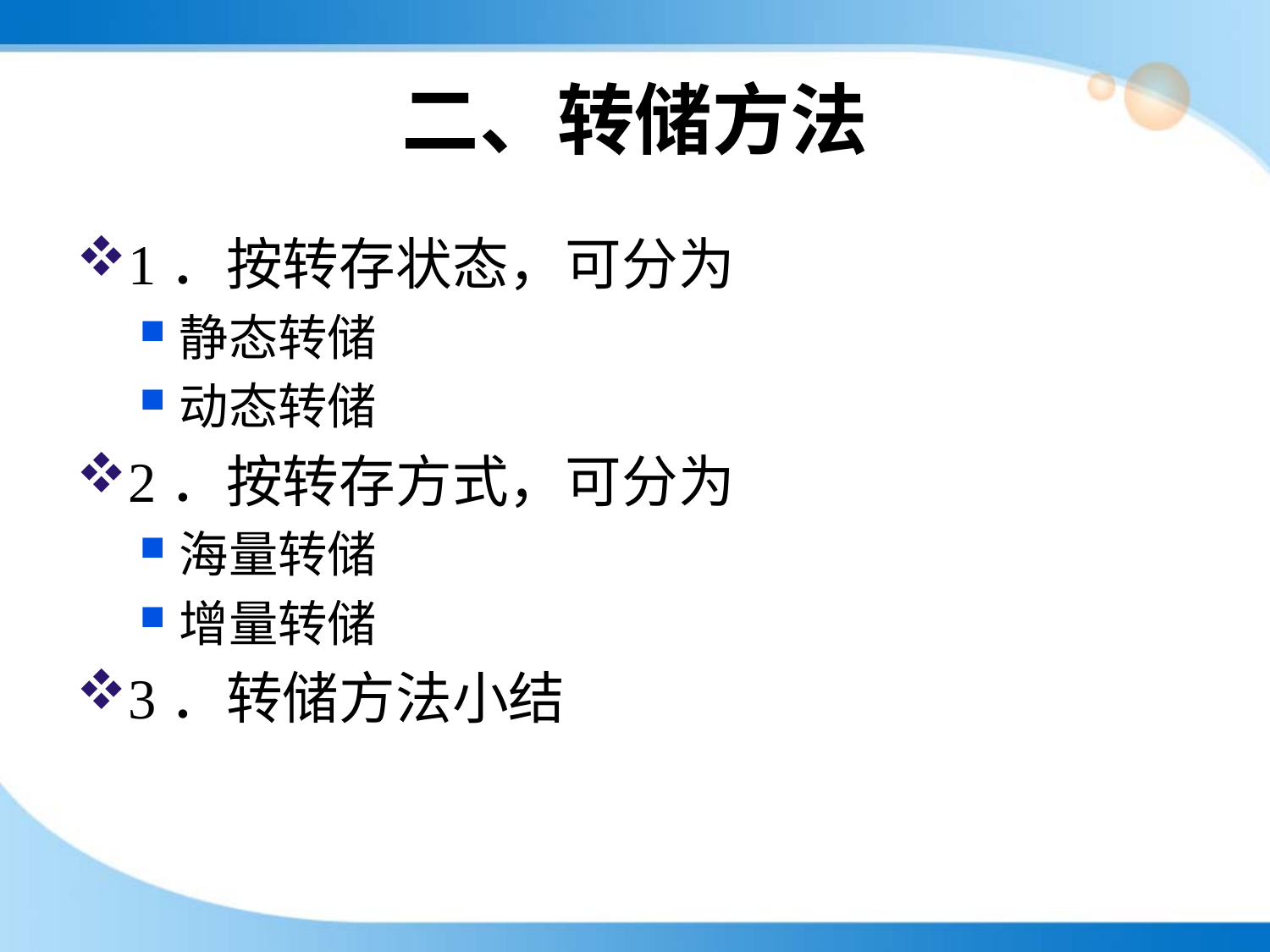

# 二、转储方法
1．按转存状态，可分为
静态转储
动态转储
2．按转存方式，可分为
海量转储
增量转储
3．转储方法小结